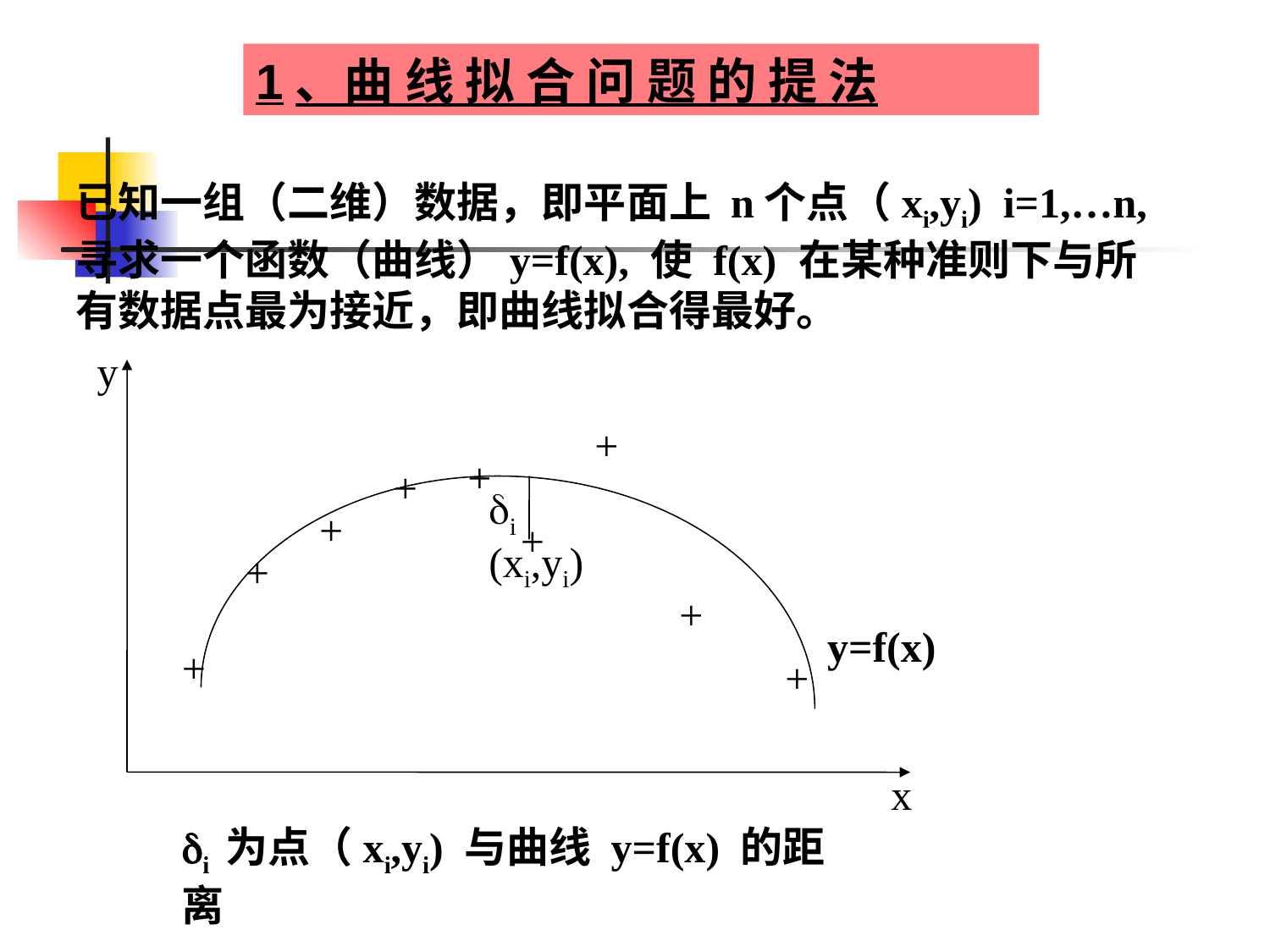

1、曲 线 拟 合 问 题 的 提 法
已知一组（二维）数据，即平面上 n个点（xi,yi)  i=1,…n, 寻求一个函数（曲线）y=f(x), 使 f(x) 在某种准则下与所有数据点最为接近，即曲线拟合得最好。
y

+
+
+
+
+
+
+
+
+
x

δi

(xi,yi)
y=f(x)
δi 为点（xi,yi) 与曲线 y=f(x) 的距离